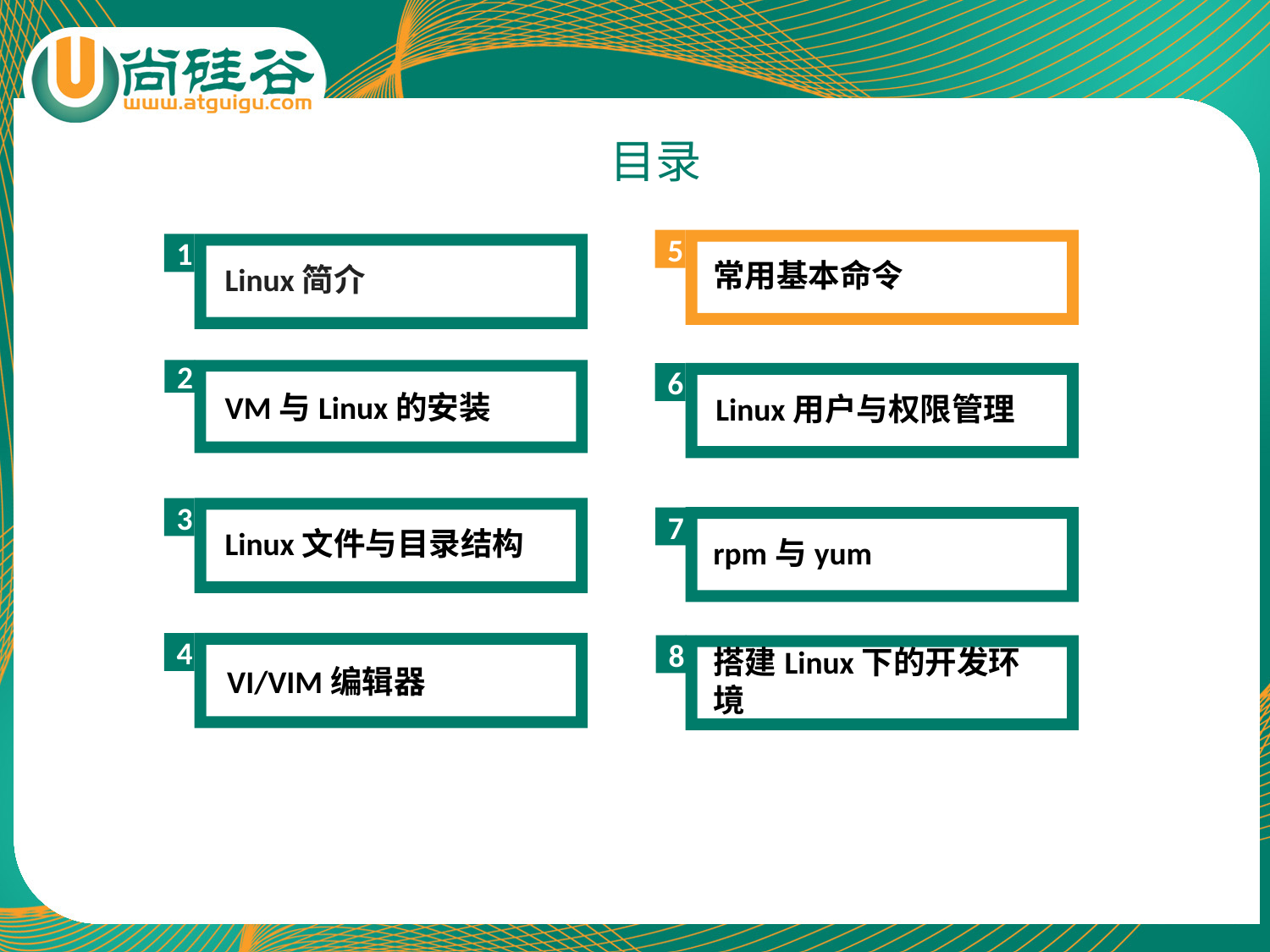

目录
5

常用基本命令
1

Linux简介

VM与Linux的安装
2
6

Linux用户与权限管理
3

Linux文件与目录结构

rpm与yum
7
4

VI/VIM编辑器
8

搭建Linux下的开发环境